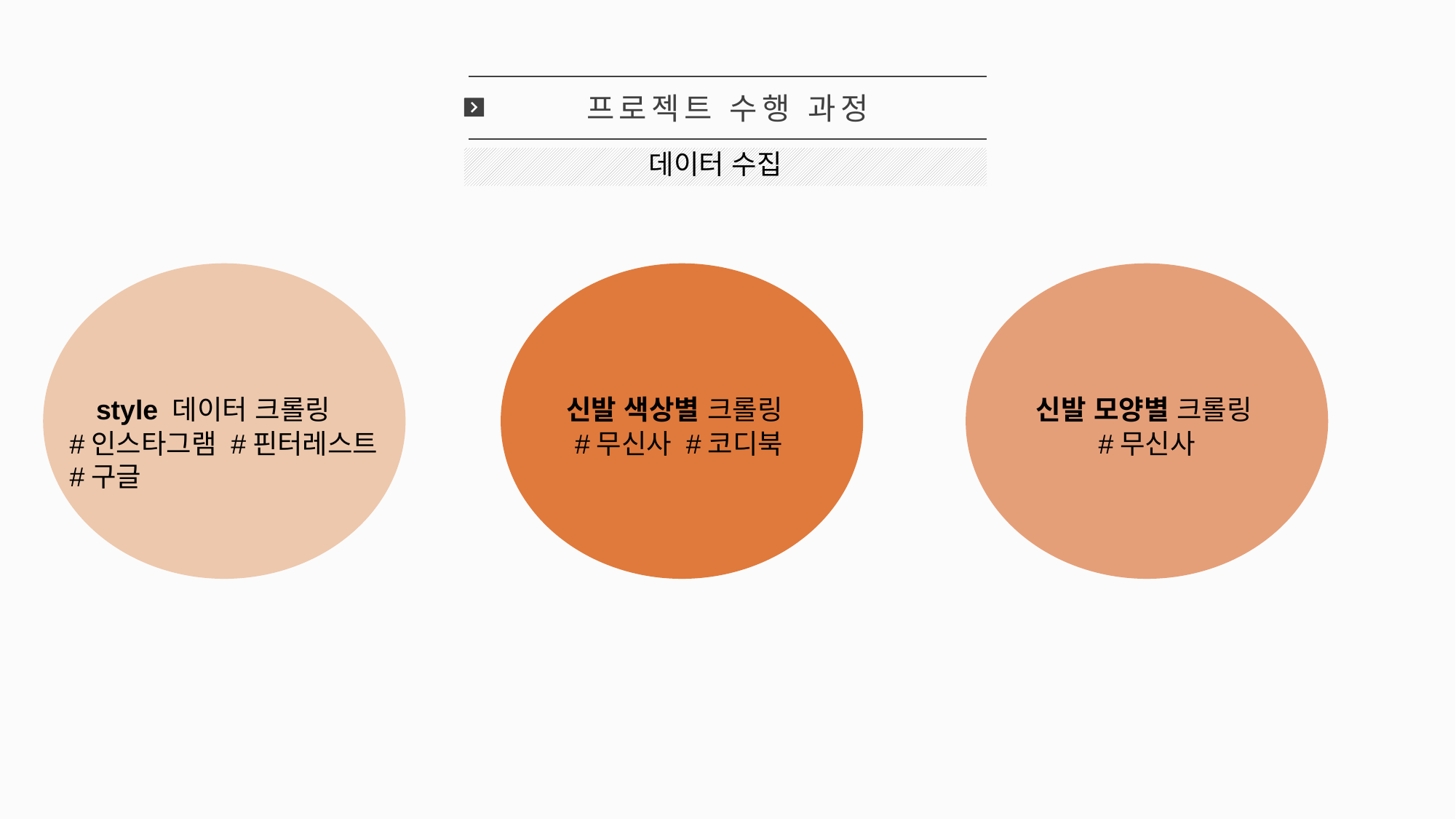

프로젝트 수행 과정

데이터 수집

style 데이터 크롤링
신발 색상별 크롤링
신발 모양별 크롤링
#인스타그램 #핀터레스트
#구글
#무신사 #코디북
#무신사